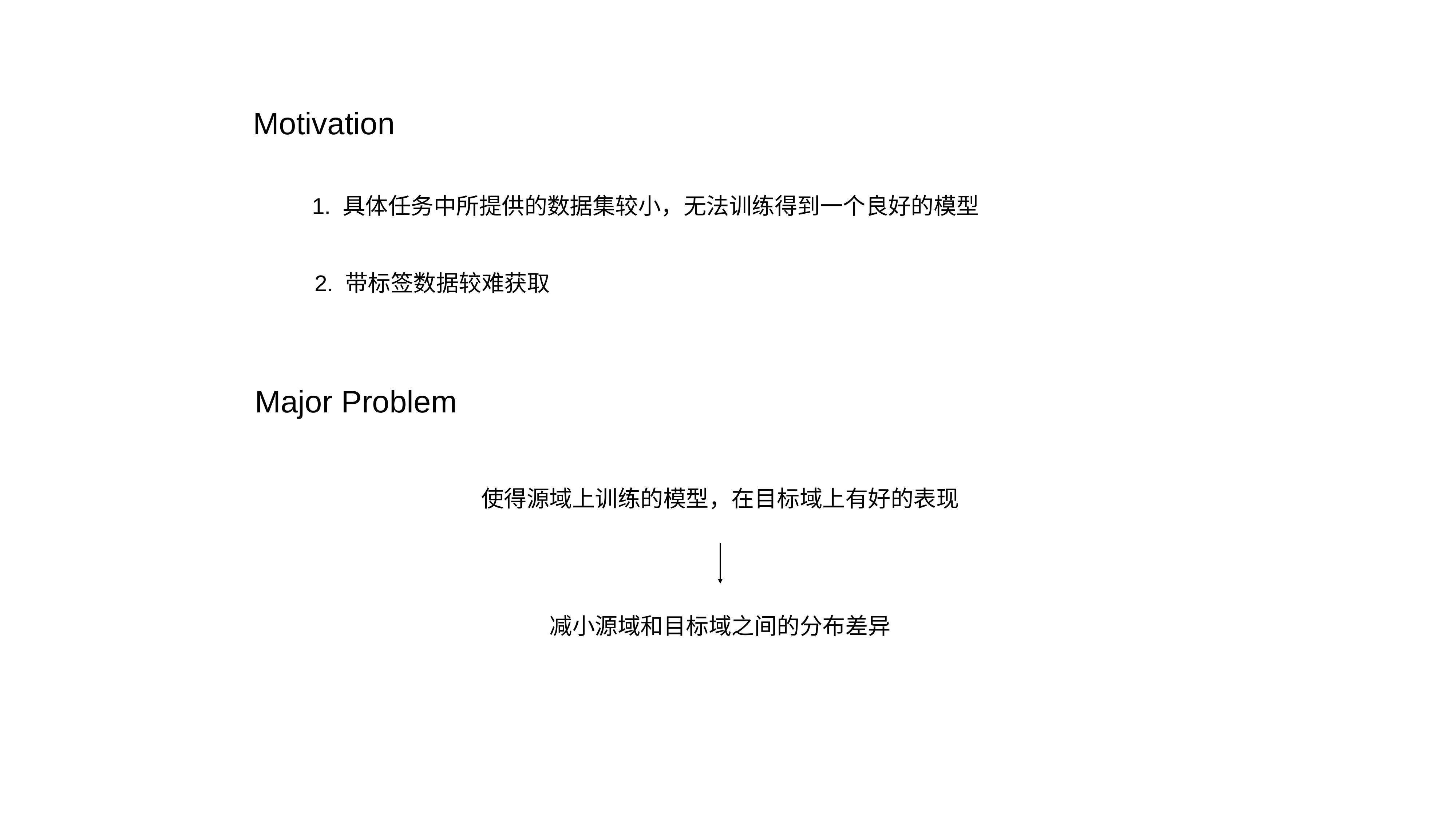

Motivation
1. 具体任务中所提供的数据集较小，无法训练得到一个良好的模型
2. 带标签数据较难获取
Major Problem
使得源域上训练的模型，在目标域上有好的表现

减小源域和目标域之间的分布差异